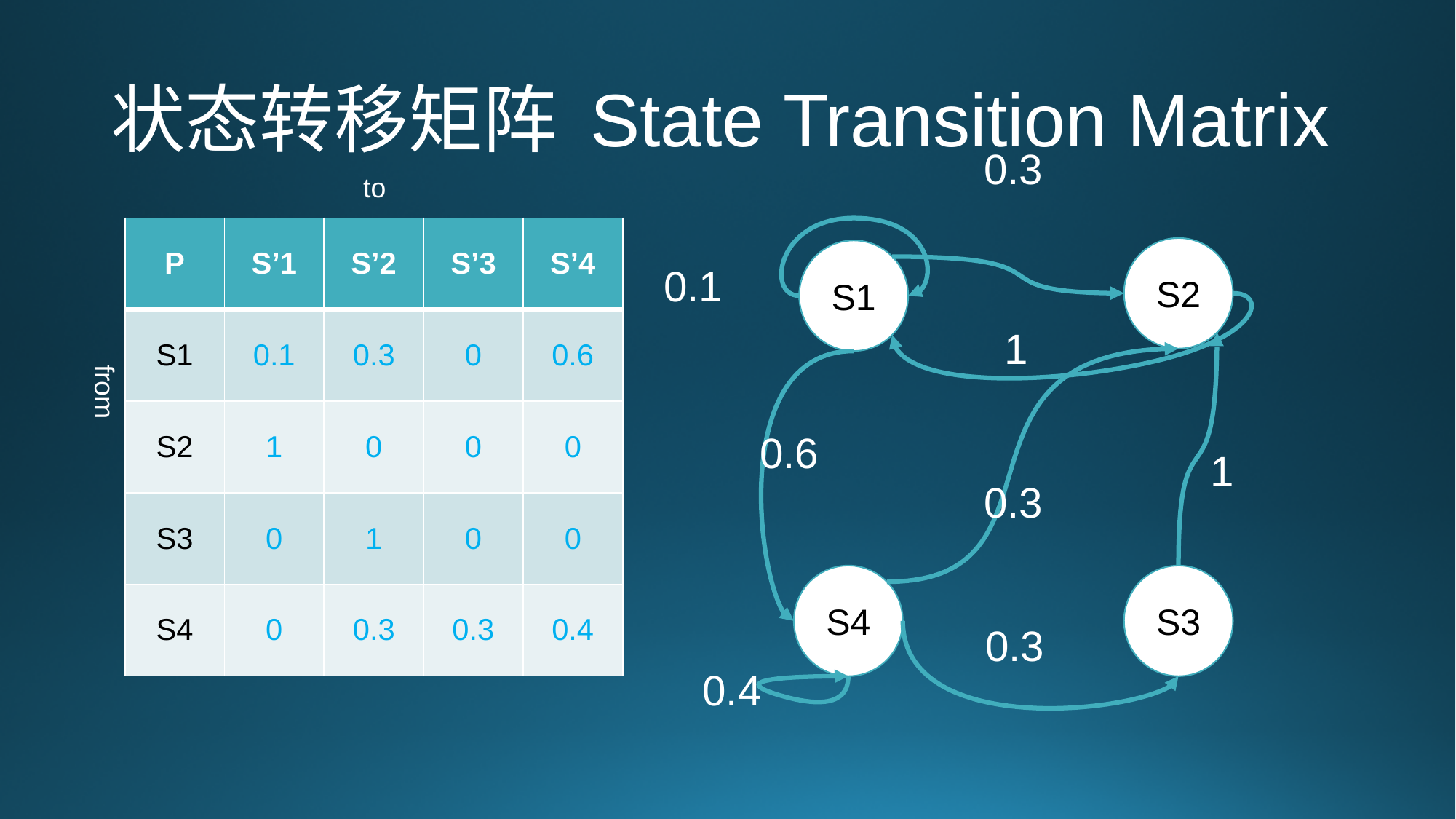

# 状态转移矩阵 State Transition Matrix
0.3
to
| P | S’1 | S’2 | S’3 | S’4 |
| --- | --- | --- | --- | --- |
| S1 | 0.1 | 0.3 | 0 | 0.6 |
| S2 | 1 | 0 | 0 | 0 |
| S3 | 0 | 1 | 0 | 0 |
| S4 | 0 | 0.3 | 0.3 | 0.4 |
S2
S1
0.1
1
from
0.6
1
0.3
S4
S3
0.3
0.4